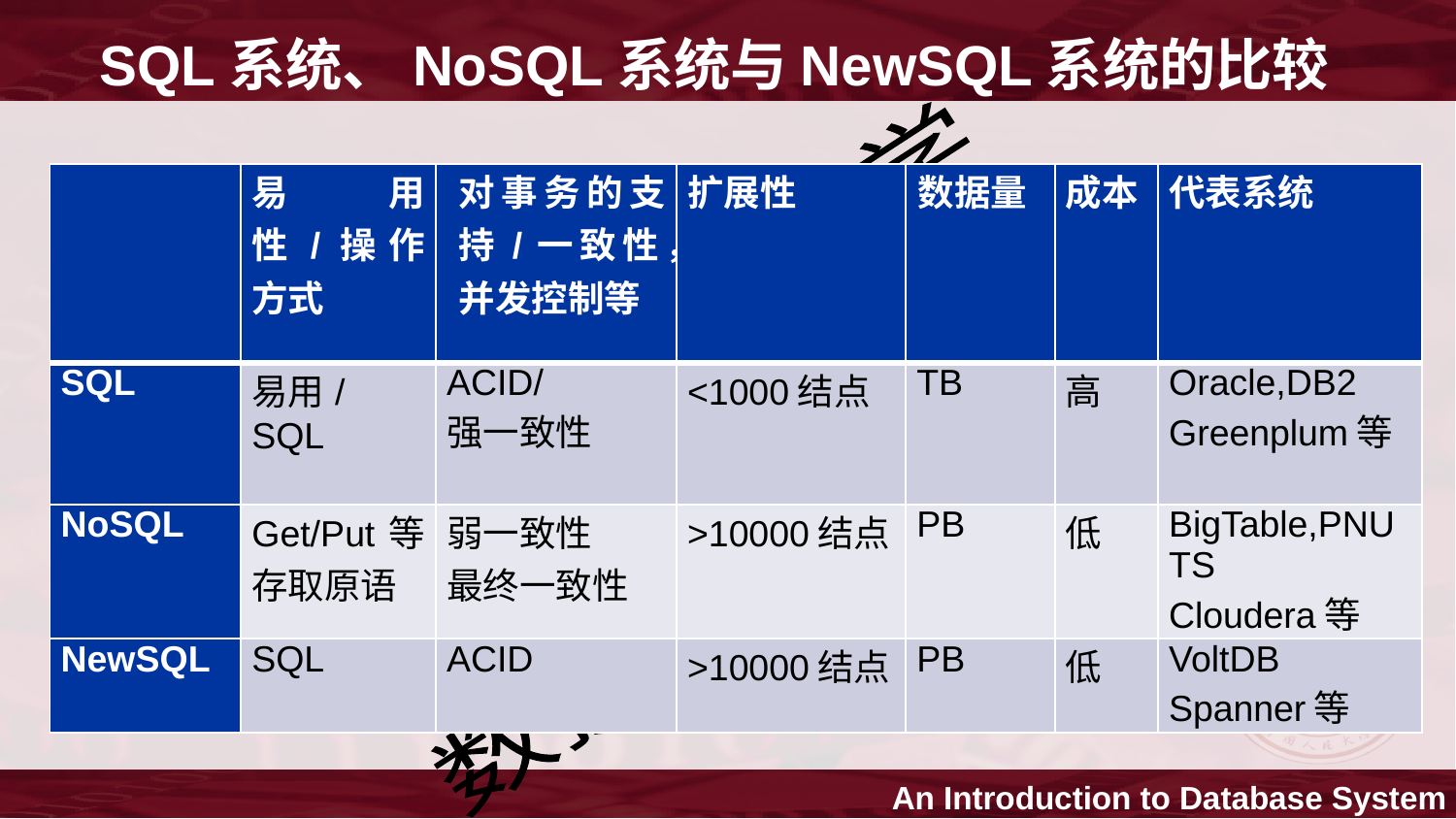

# SQL系统、NoSQL系统与NewSQL系统的比较
|  | 易用性/操作方式 | 对事务的支持/一致性，并发控制等 | 扩展性 | 数据量 | 成本 | 代表系统 |
| --- | --- | --- | --- | --- | --- | --- |
| SQL | 易用/ SQL | ACID/ 强一致性 | <1000结点 | TB | 高 | Oracle,DB2 Greenplum等 |
| NoSQL | Get/Put等存取原语 | 弱一致性 最终一致性 | >10000结点 | PB | 低 | BigTable,PNUTS Cloudera等 |
| NewSQL | SQL | ACID | >10000结点 | PB | 低 | VoltDB Spanner等 |